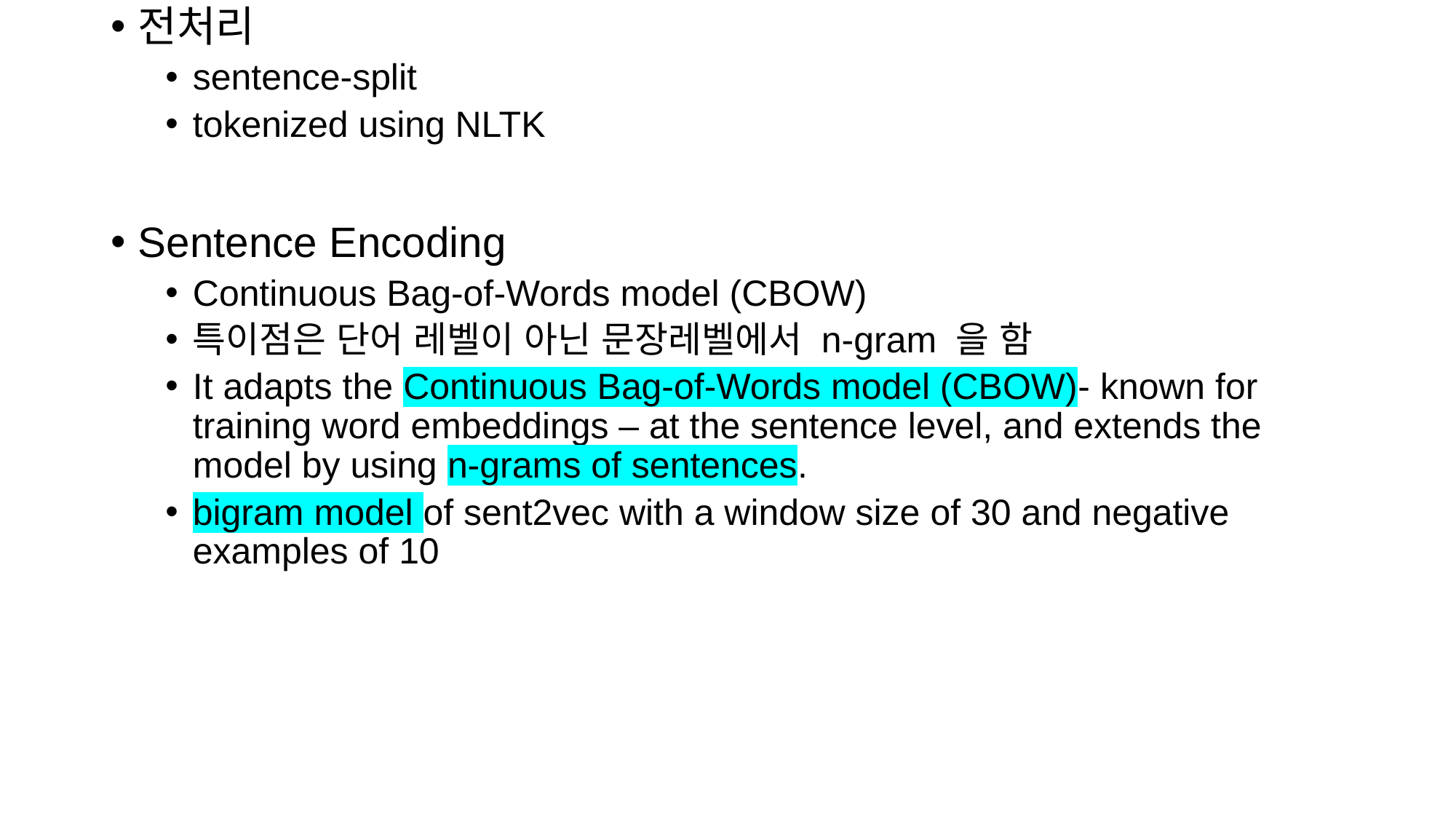

전처리
sentence-split
tokenized using NLTK

Sentence Encoding
Continuous Bag-of-Words model (CBOW)
특이점은 단어 레벨이 아닌 문장레벨에서 n-gram 을 함
It adapts the Continuous Bag-of-Words model (CBOW)- known for training word embeddings – at the sentence level, and extends the model by using n-grams of sentences.
bigram model of sent2vec with a window size of 30 and negative examples of 10